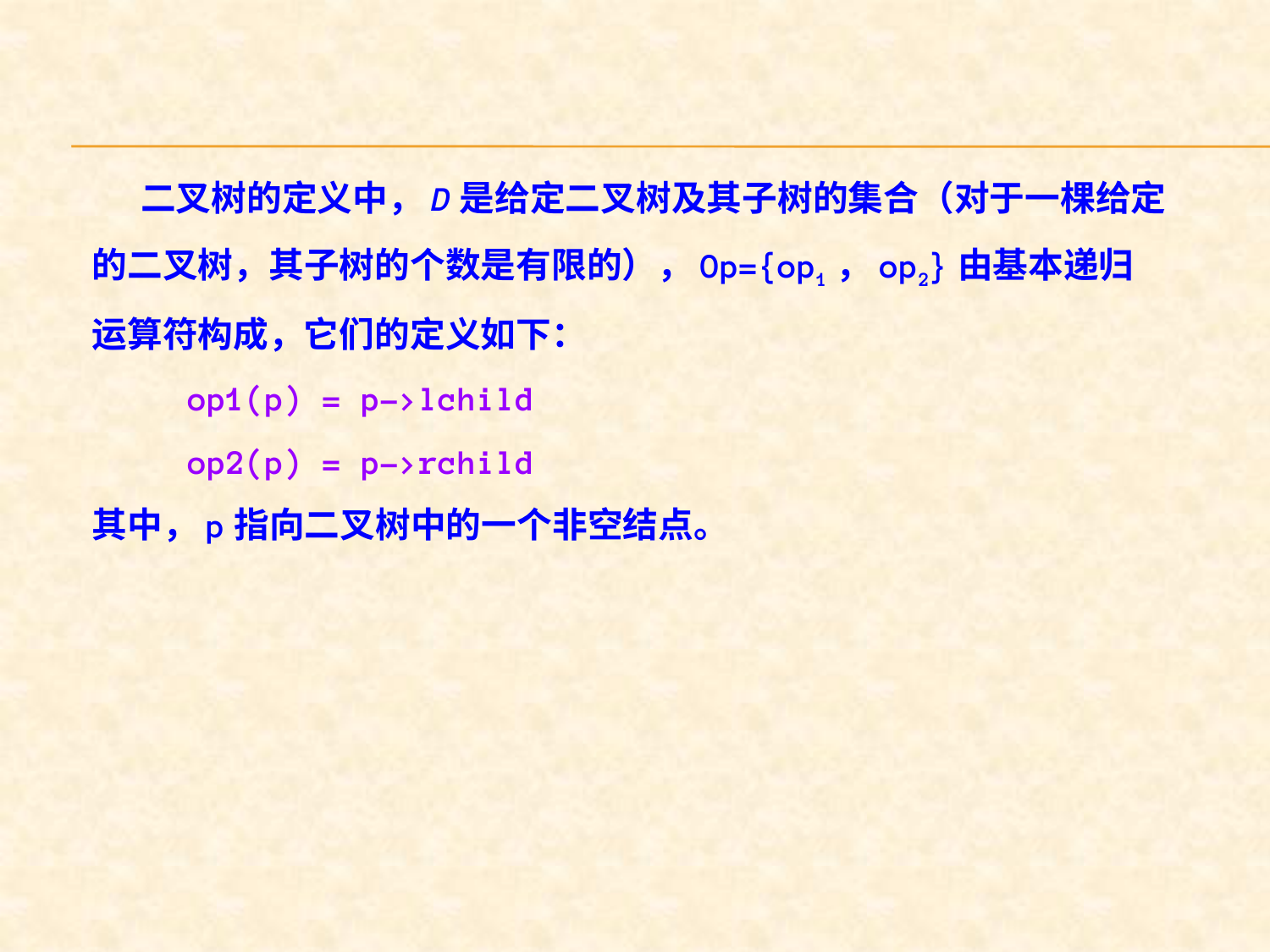

二叉树的定义中，D是给定二叉树及其子树的集合（对于一棵给定的二叉树，其子树的个数是有限的），Op={op1，op2}由基本递归运算符构成，它们的定义如下：
     op1(p) = p->lchild
     op2(p) = p->rchild
其中，p指向二叉树中的一个非空结点。